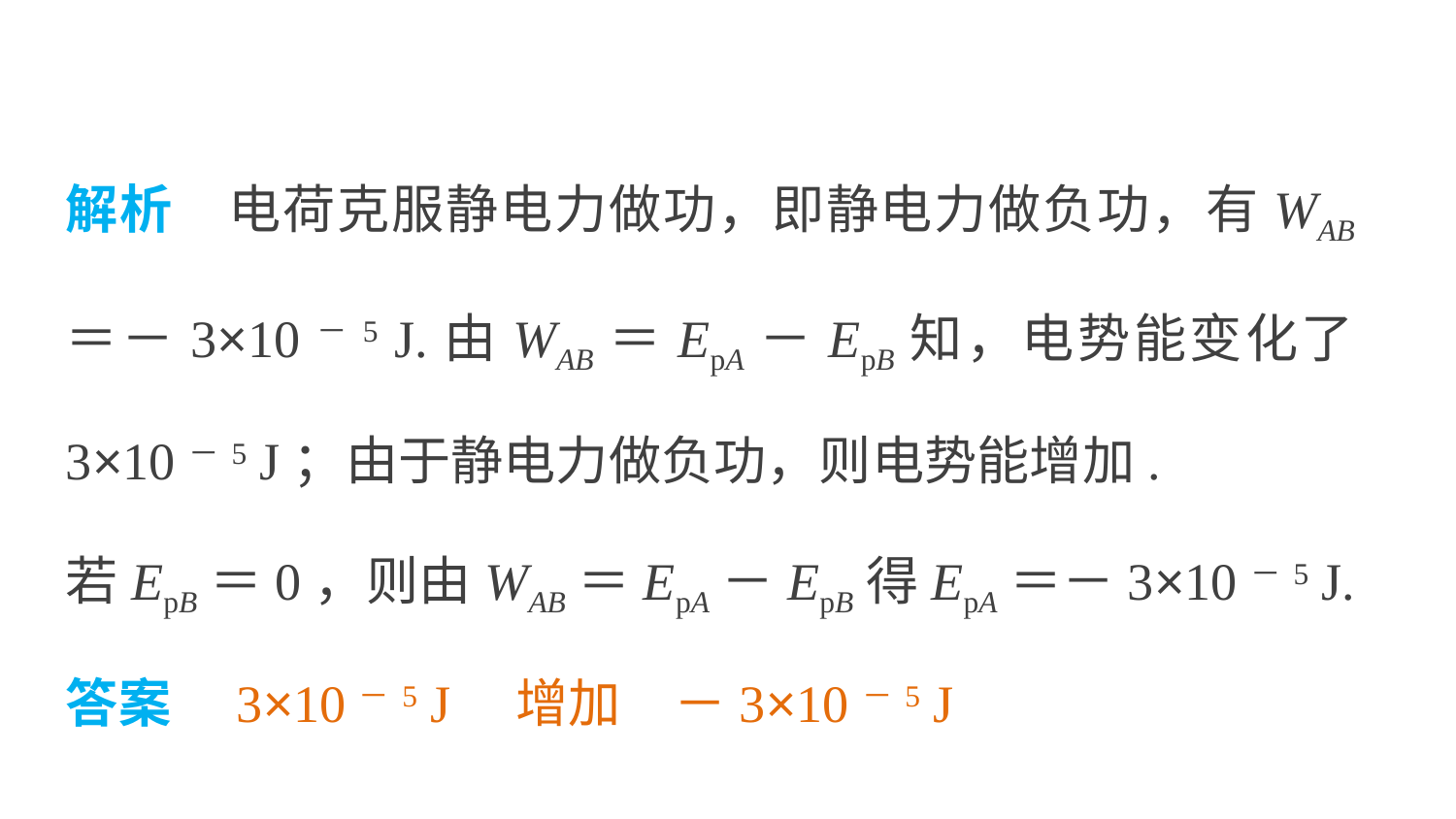

解析　电荷克服静电力做功，即静电力做负功，有WAB＝－3×10－5 J.由WAB＝EpA－EpB知，电势能变化了3×10－5 J；由于静电力做负功，则电势能增加.
若EpB＝0，则由WAB＝EpA－EpB得EpA＝－3×10－5 J.
答案　3×10－5 J　增加　－3×10－5 J